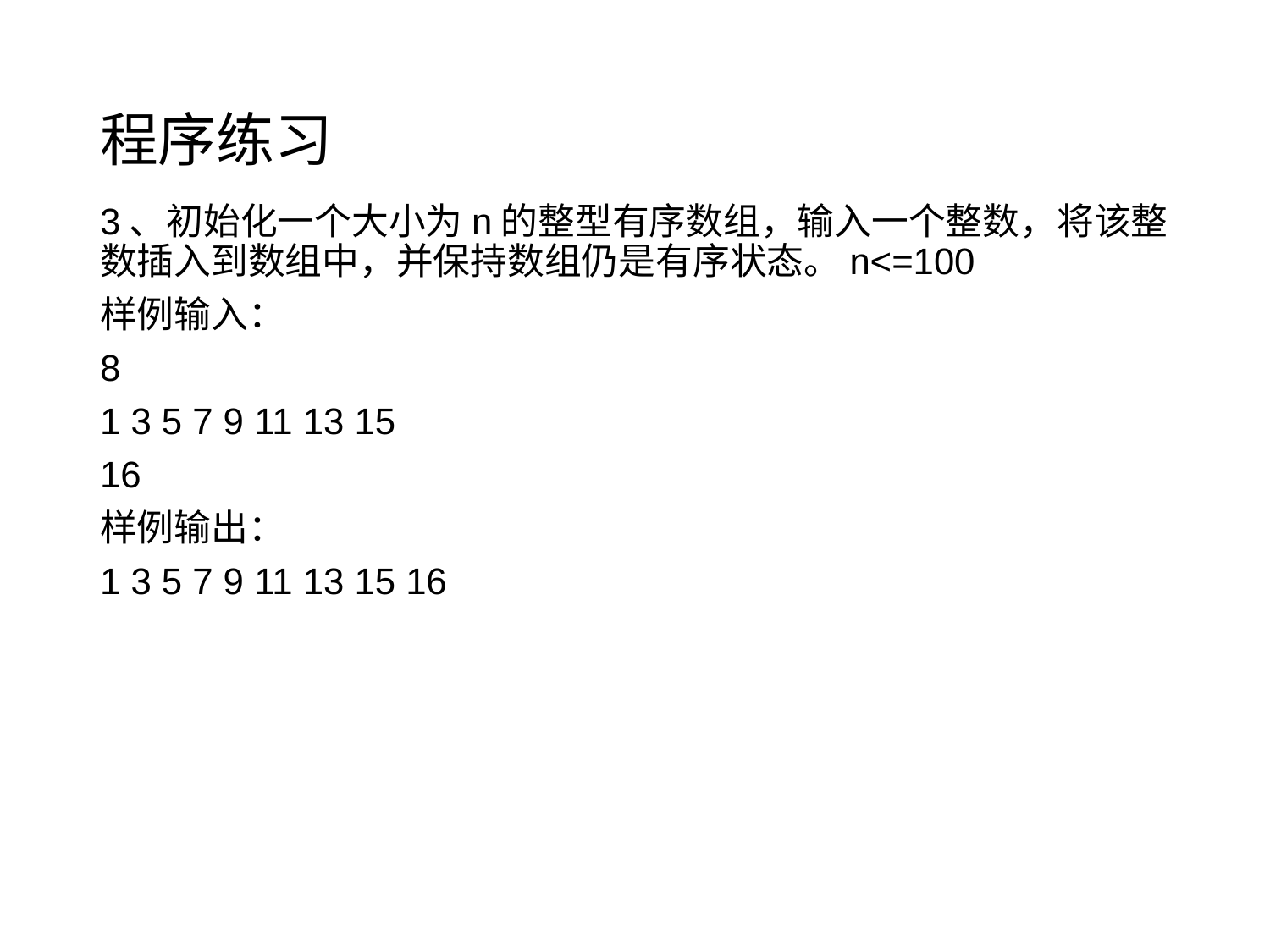

# 程序练习
3、初始化一个大小为n的整型有序数组，输入一个整数，将该整数插入到数组中，并保持数组仍是有序状态。n<=100
样例输入：
8
1 3 5 7 9 11 13 15
16
样例输出：
1 3 5 7 9 11 13 15 16